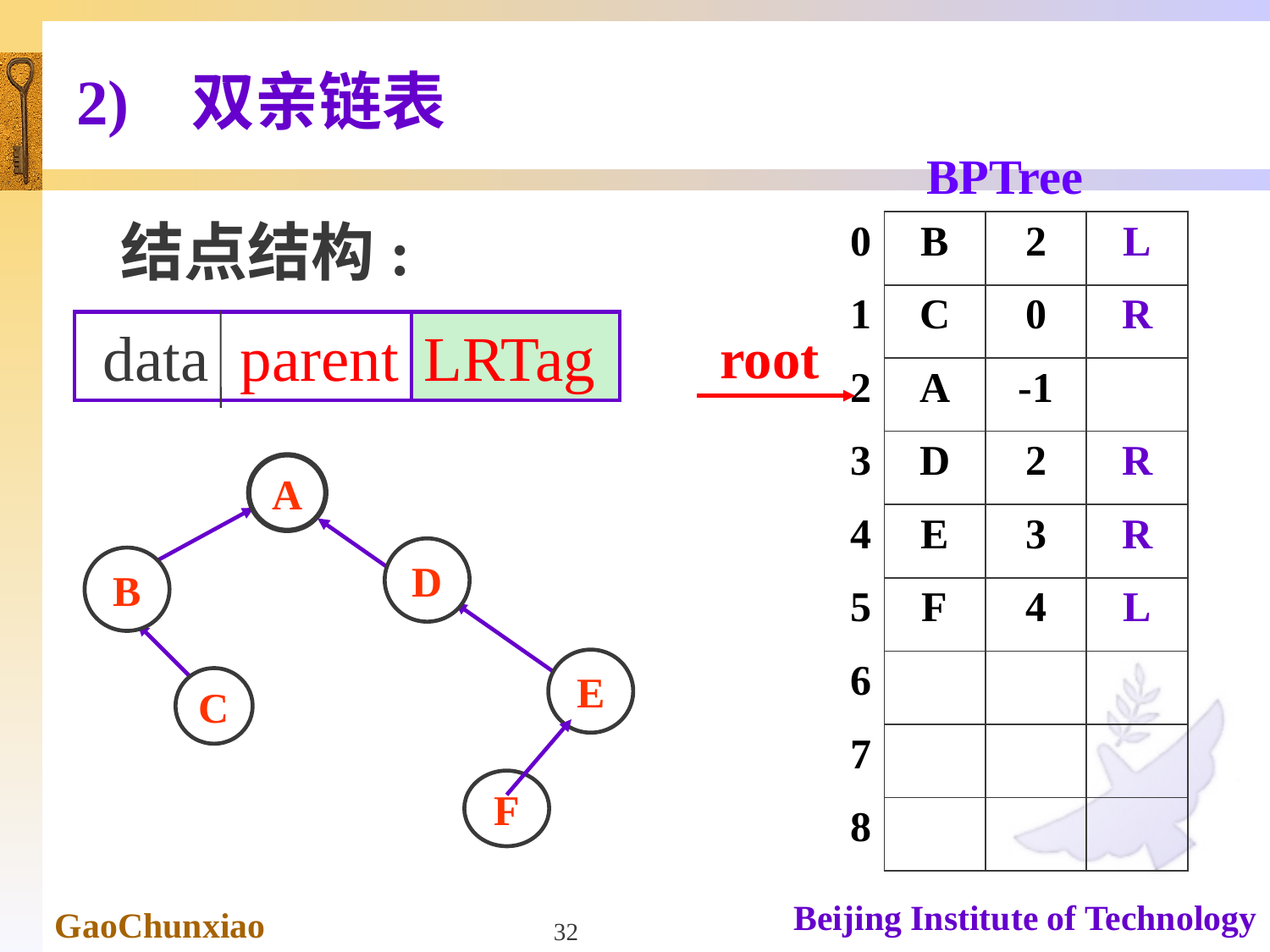

# 2)   双亲链表
BPTree
结点结构:
| 0 | B | 2 | L |
| --- | --- | --- | --- |
| 1 | C | 0 | R |
| 2 | A | -1 |  |
| 3 | D | 2 | R |
| 4 | E | 3 | R |
| 5 | F | 4 | L |
| 6 |  |  |  |
| 7 |  |  |  |
| 8 |  |  |  |
 data  parent

LRTag
root
A

D
B

E
C

F
32